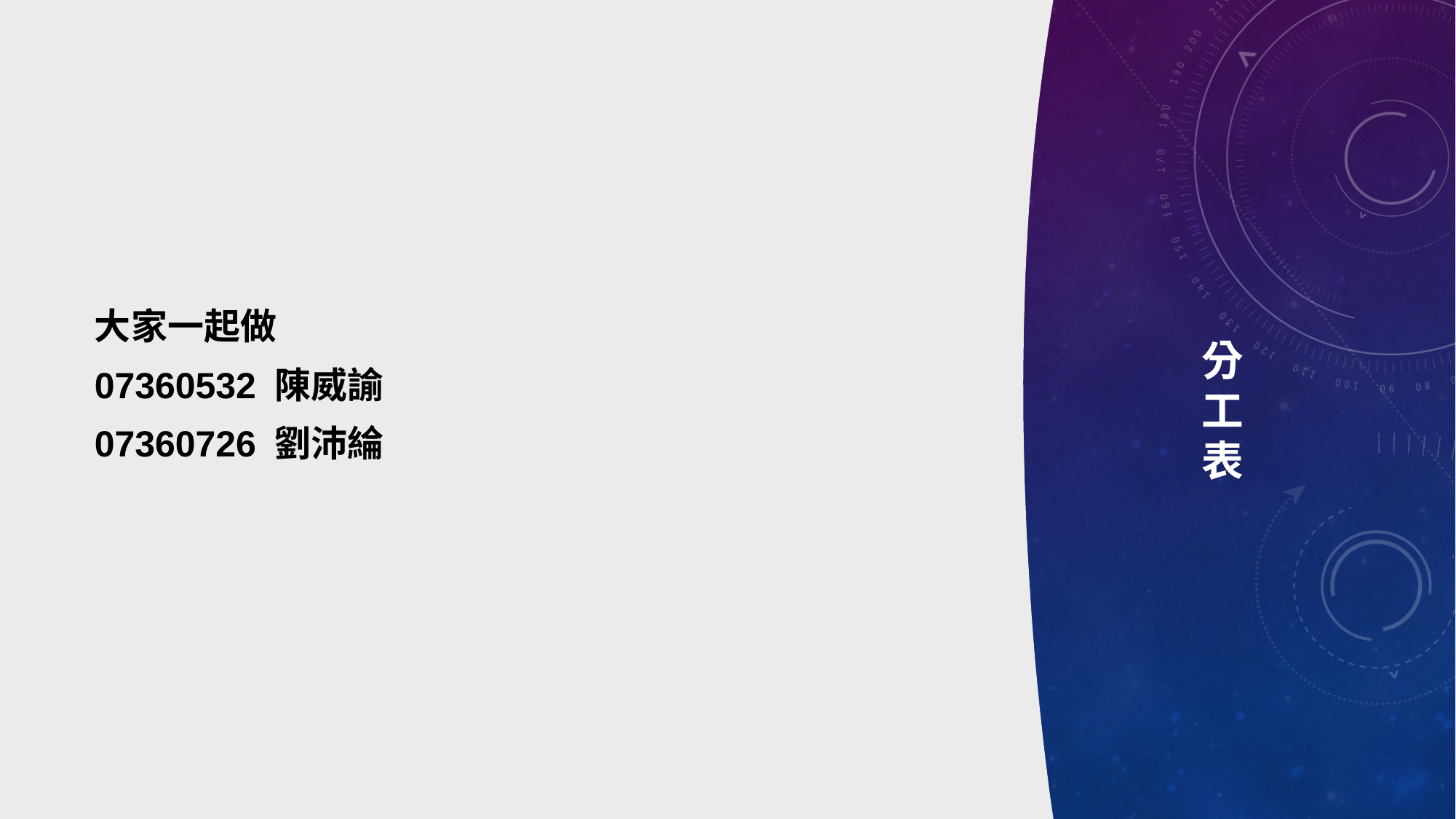

大家一起做
07360532 陳威諭
07360726 劉沛綸

# 分工表